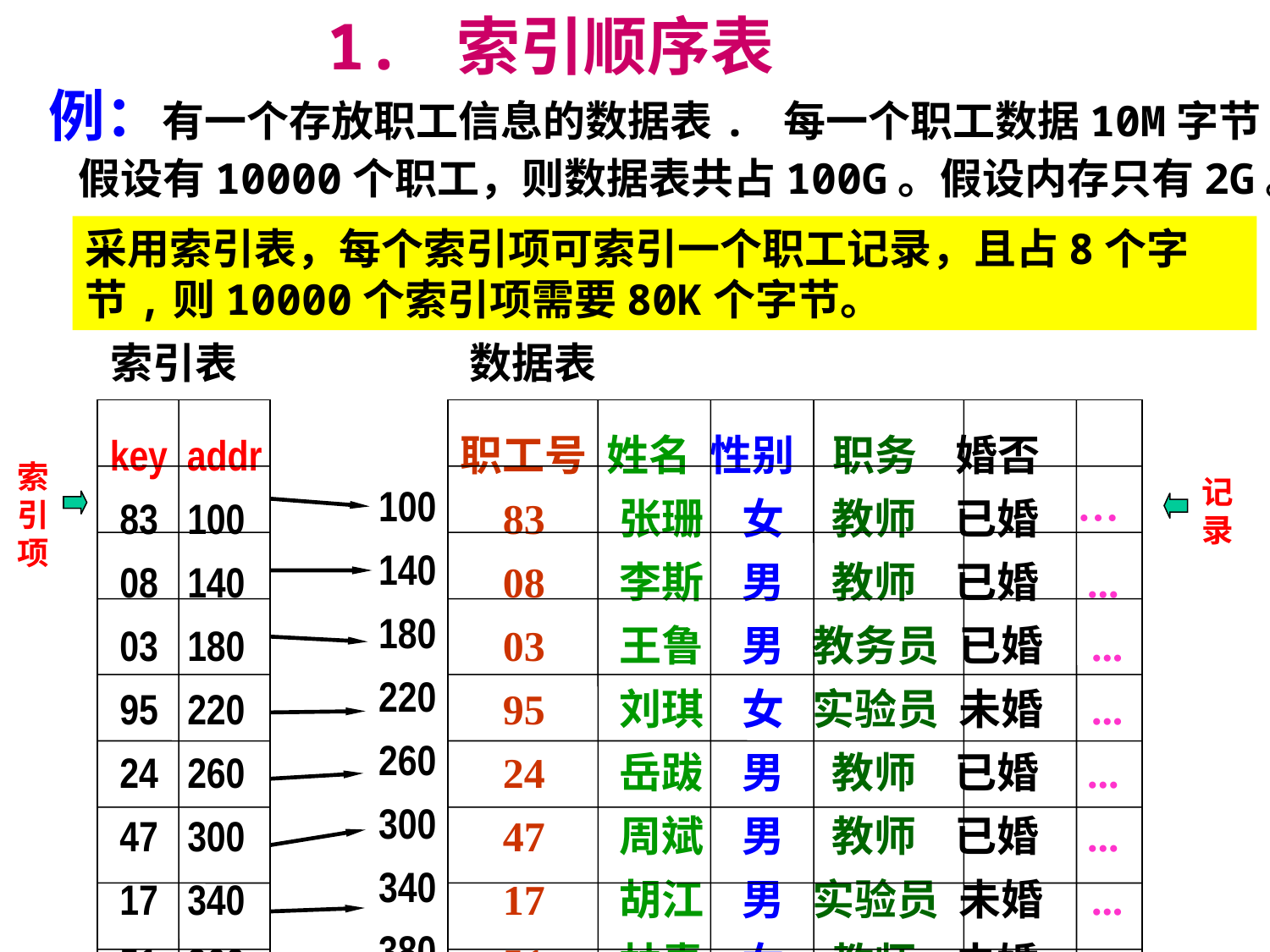

1. 索引顺序表
例：有一个存放职工信息的数据表. 每一个职工数据10M字节,
  假设有10000个职工，则数据表共占100G。假设内存只有2G。
采用索引表，每个索引项可索引一个职工记录，且占8个字节,则10000个索引项需要80K个字节。
索引表
key  addr
 83   100
 08   140
 03   180
 95   220
 24   260
 47   300
 17   340
 51   360

数据表
职工号  姓名  性别    职务    婚否
    83      张珊    女     教师    已婚    …
    08      李斯    男     教师    已婚    ...
    03      王鲁    男   教务员  已婚    ...
    95      刘琪    女   实验员  未婚    ...
    24      岳跋    男     教师    已婚    ...
    47      周斌    男     教师    已婚    ...
    17      胡江    男   实验员  未婚    ...
    51      林青    女     教师    未婚  ...

100
140
180
220
260
300
340
380

索引项

记录